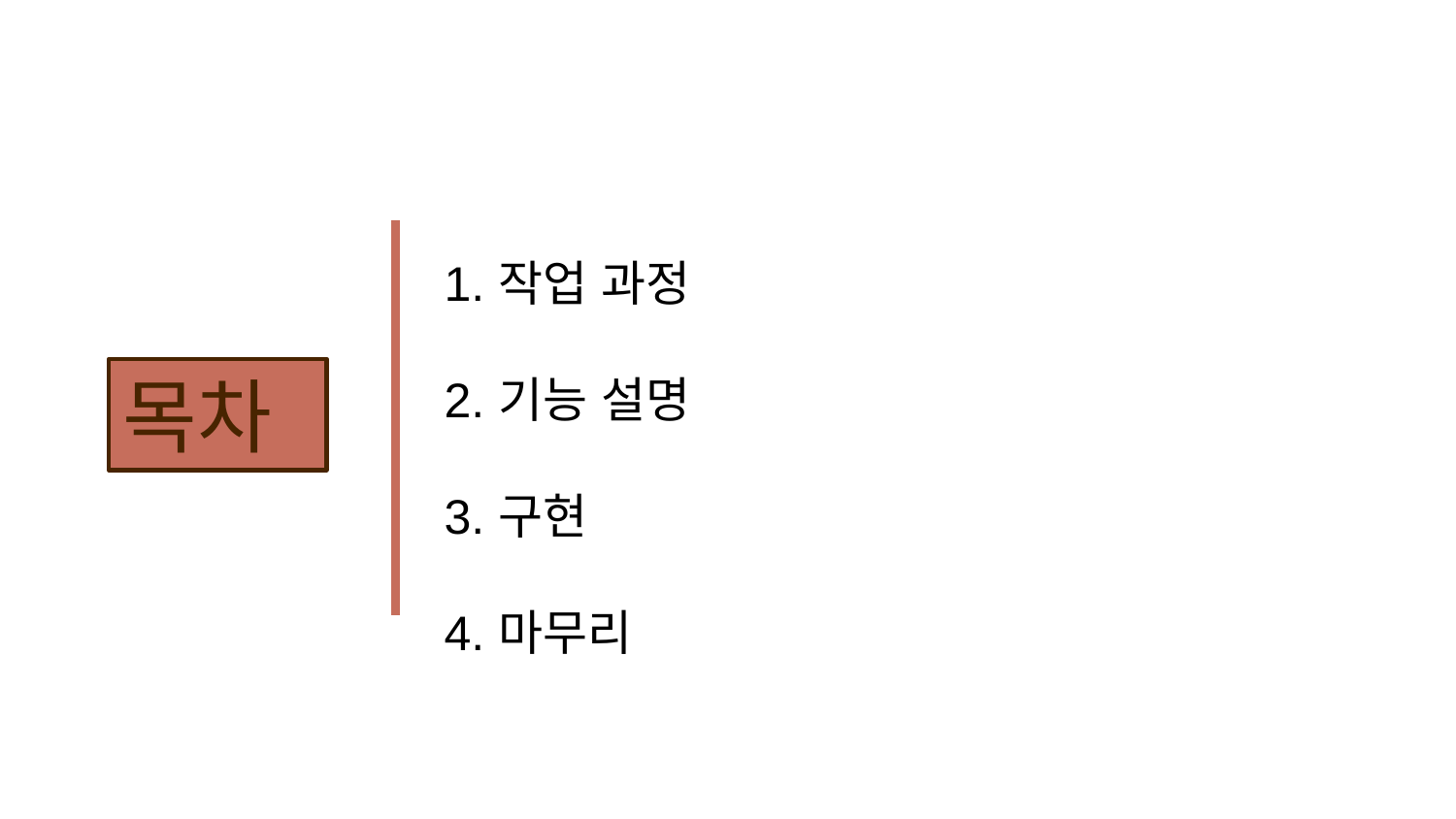

작업 과정

기능 설명

구현

마무리
목차